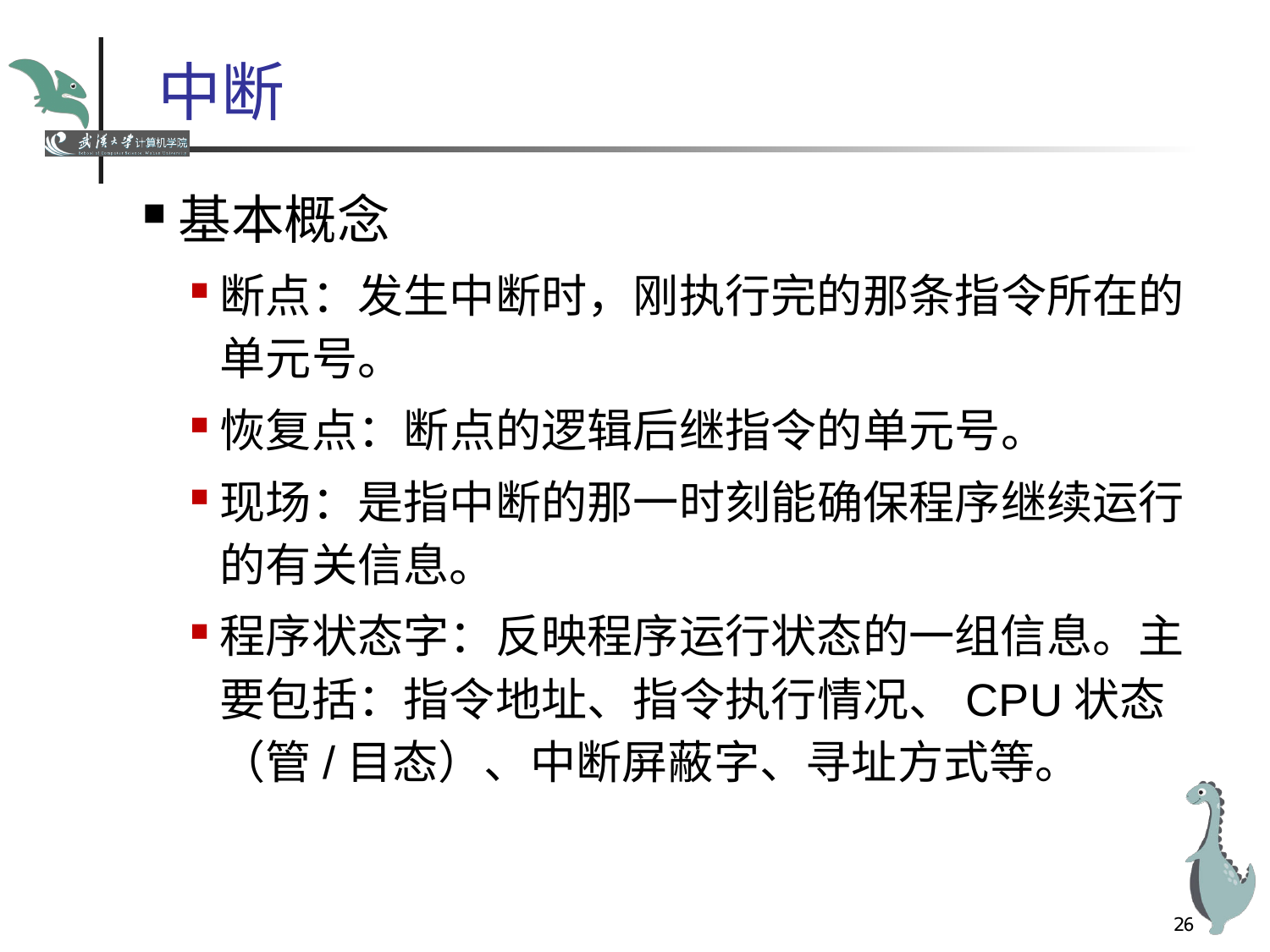

# 中断
基本概念
断点：发生中断时，刚执行完的那条指令所在的单元号。
恢复点：断点的逻辑后继指令的单元号。
现场：是指中断的那一时刻能确保程序继续运行的有关信息。
程序状态字：反映程序运行状态的一组信息。主要包括：指令地址、指令执行情况、CPU状态（管/目态）、中断屏蔽字、寻址方式等。
26